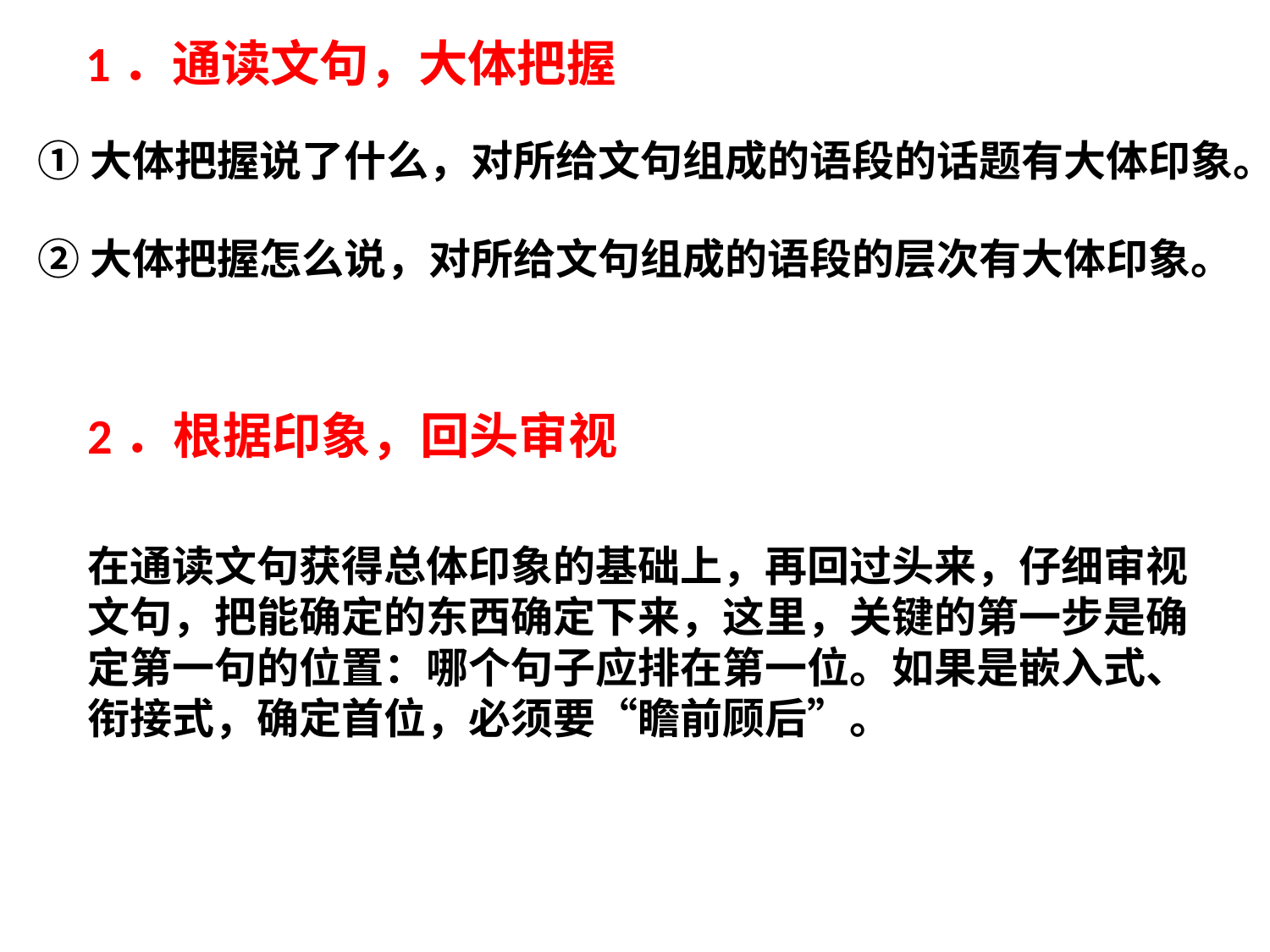

1．通读文句，大体把握
①大体把握说了什么，对所给文句组成的语段的话题有大体印象。
②大体把握怎么说，对所给文句组成的语段的层次有大体印象。
2．根据印象，回头审视
在通读文句获得总体印象的基础上，再回过头来，仔细审视文句，把能确定的东西确定下来，这里，关键的第一步是确定第一句的位置：哪个句子应排在第一位。如果是嵌入式、衔接式，确定首位，必须要“瞻前顾后”。